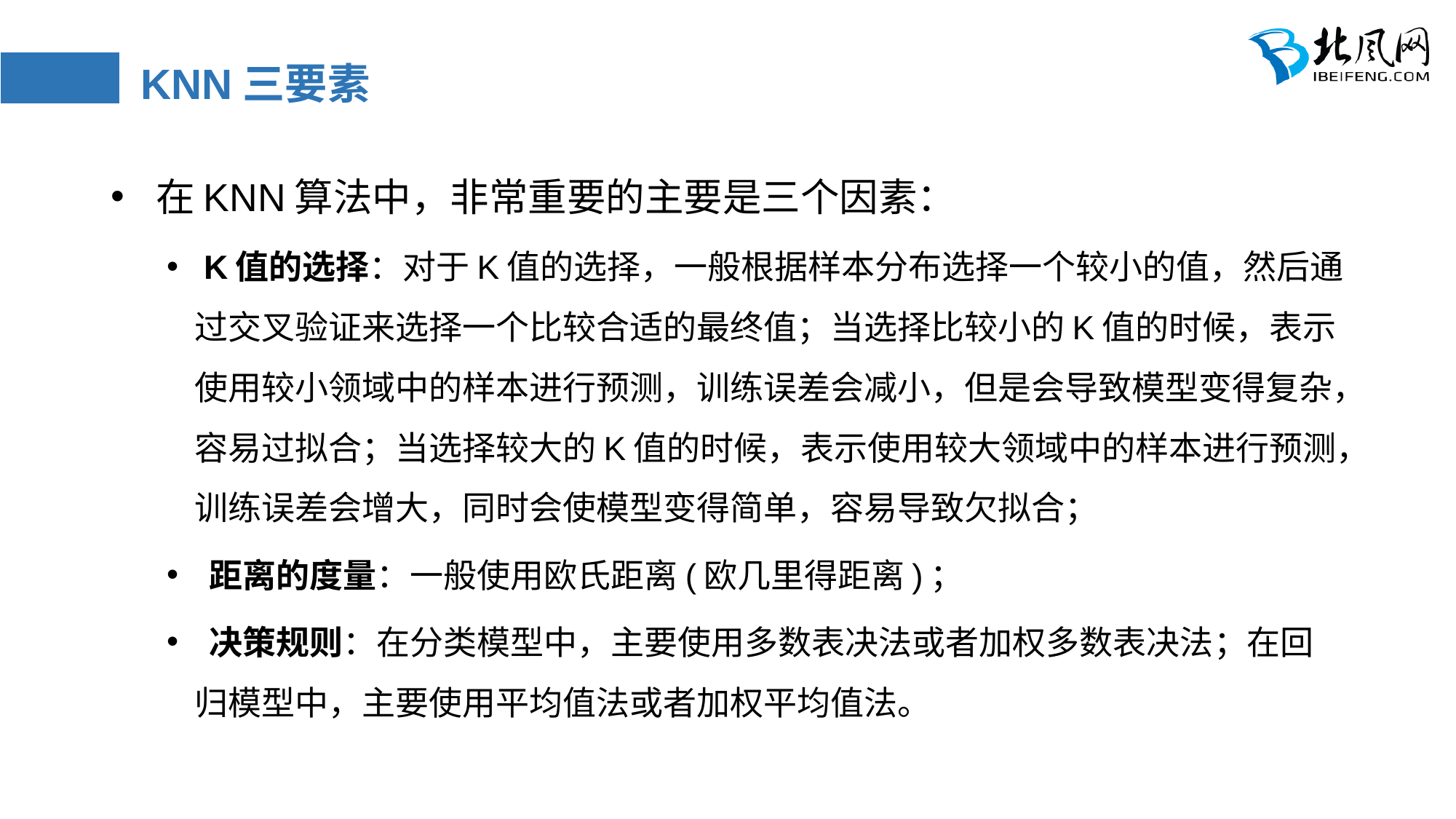

# KNN三要素
 在KNN算法中，非常重要的主要是三个因素：
 K值的选择：对于K值的选择，一般根据样本分布选择一个较小的值，然后通过交叉验证来选择一个比较合适的最终值；当选择比较小的K值的时候，表示使用较小领域中的样本进行预测，训练误差会减小，但是会导致模型变得复杂，容易过拟合；当选择较大的K值的时候，表示使用较大领域中的样本进行预测，训练误差会增大，同时会使模型变得简单，容易导致欠拟合；
 距离的度量：一般使用欧氏距离(欧几里得距离)；
 决策规则：在分类模型中，主要使用多数表决法或者加权多数表决法；在回归模型中，主要使用平均值法或者加权平均值法。